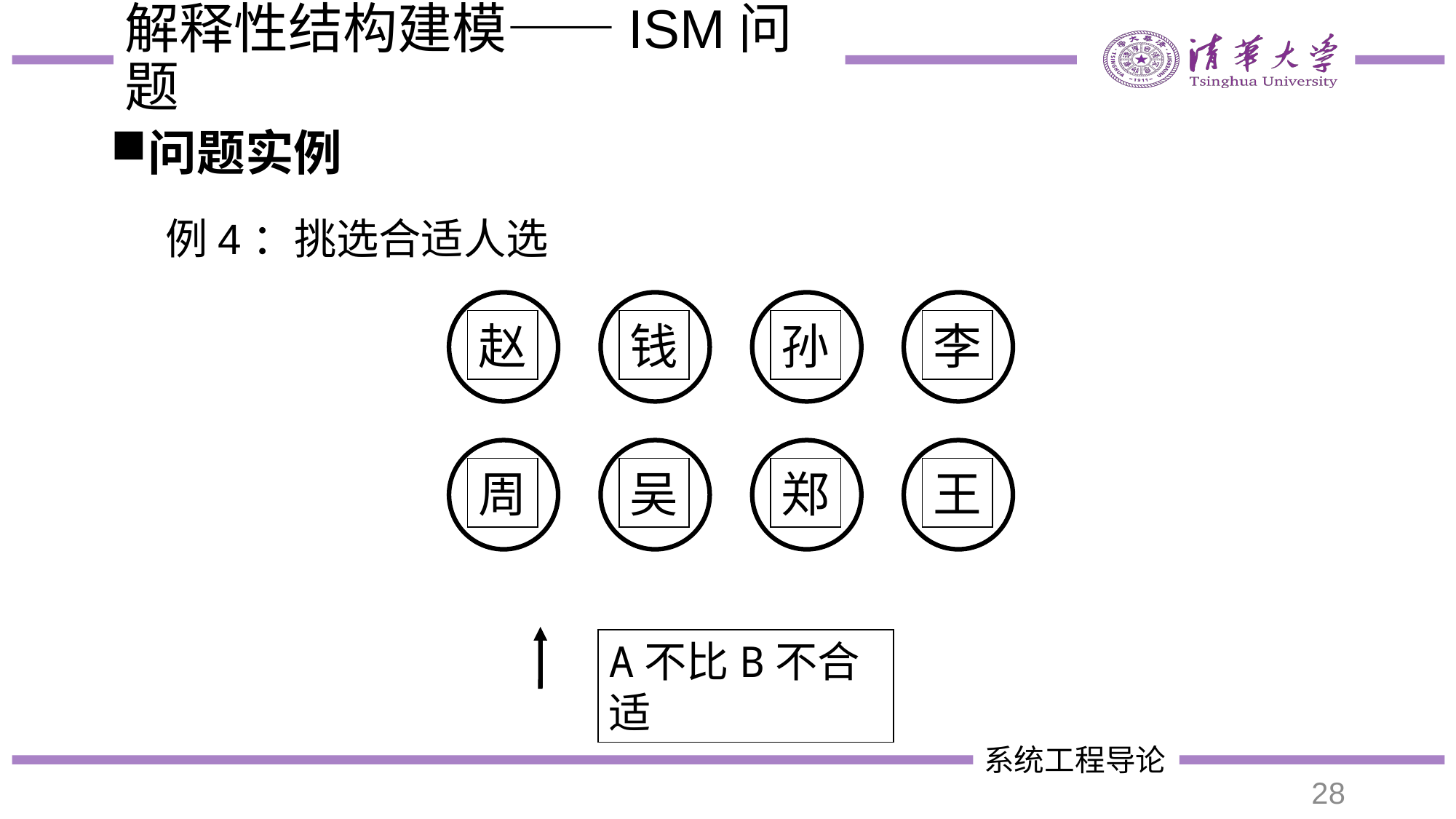

# 解释性结构建模——ISM问题
问题实例
例4：挑选合适人选

赵

钱

孙

李

周

吴

郑

王

A不比B不合适
28